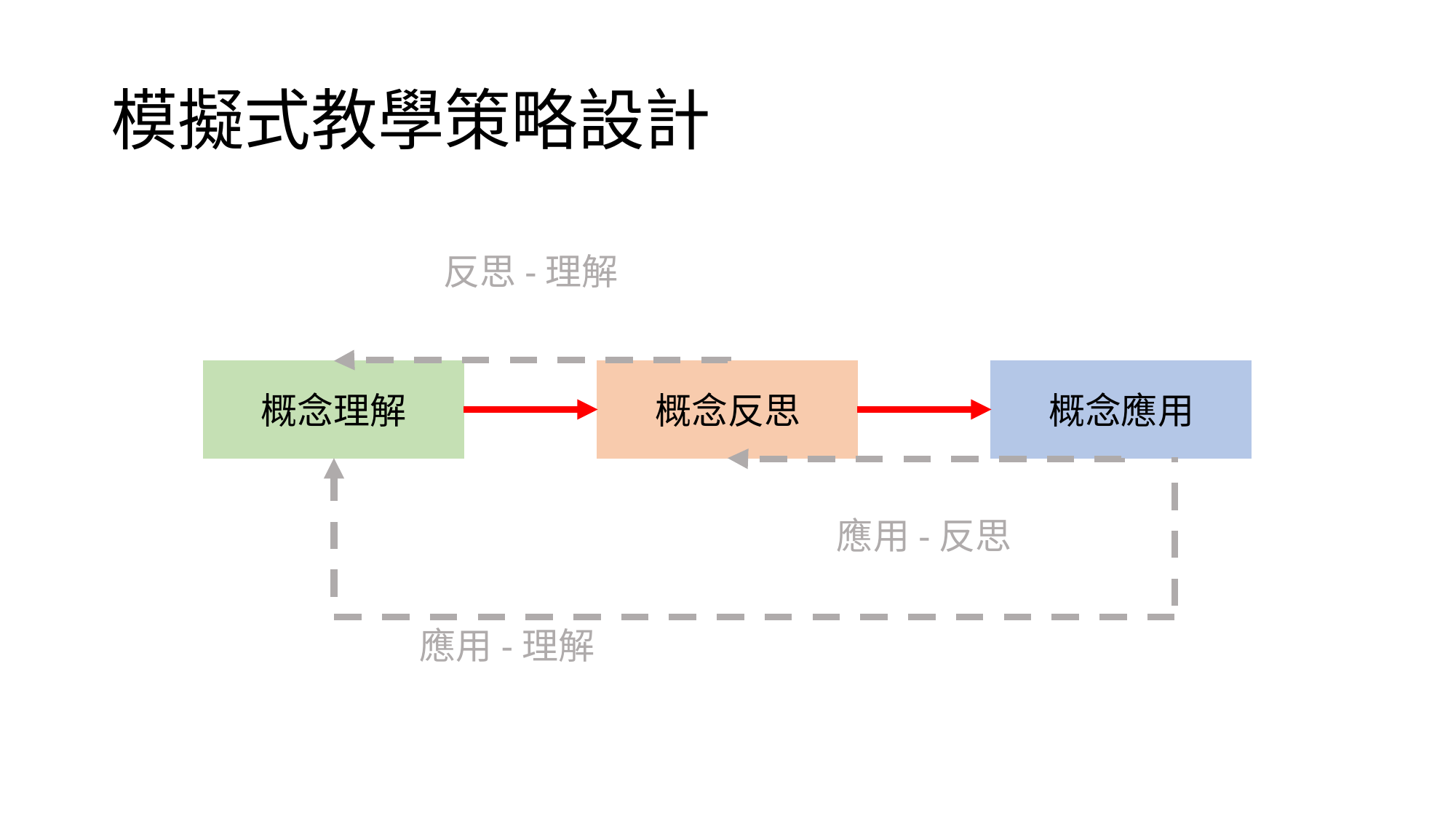

# 模擬式教學策略設計
反思-理解
概念理解
概念反思
概念應用
應用-反思
應用-理解